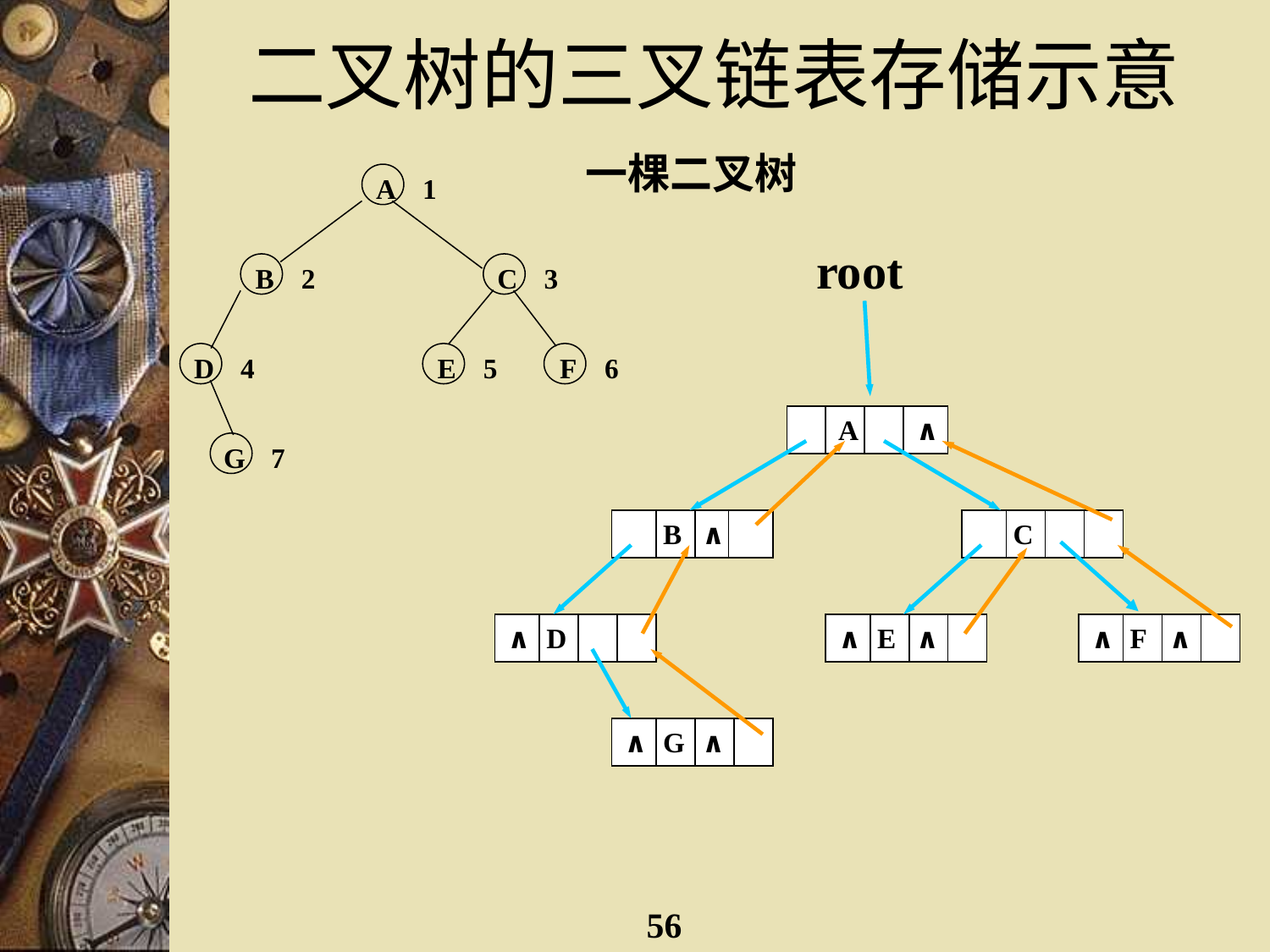

# 二叉树的三叉链表存储示意
一棵二叉树
A

1

B

2
C

3

D

4
E

5
F

6

G

7
root

A

∧

B
∧

C

∧
D

∧
E
∧

∧
F
∧

∧
G
∧